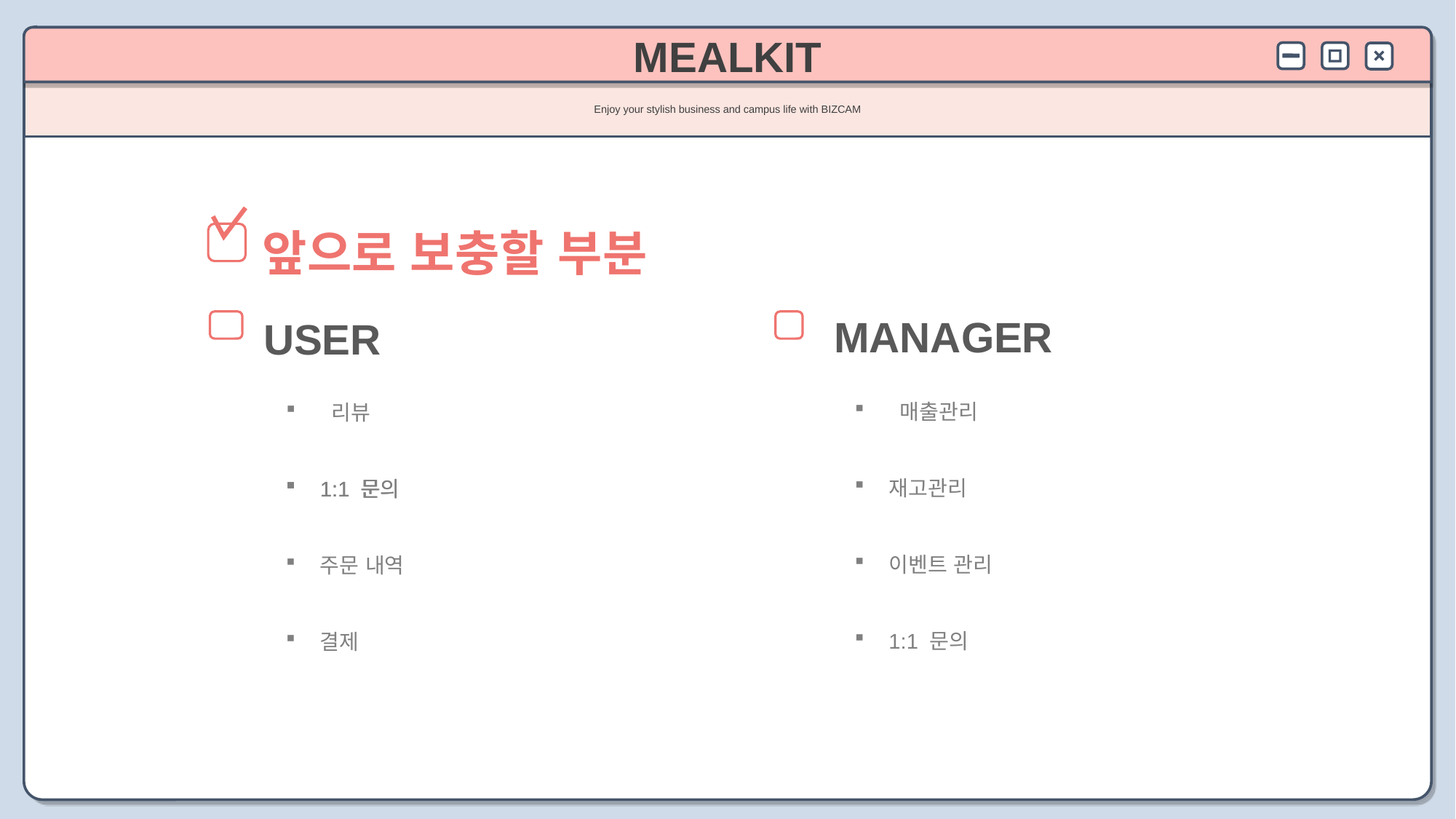

MEALKIT

Enjoy your stylish business and campus life with BIZCAM
앞으로 보충할 부분

MANAGER

USER

 매출관리

재고관리

이벤트 관리

1:1 문의
 리뷰

1:1 문의
1:1 문의

주문 내역

결제